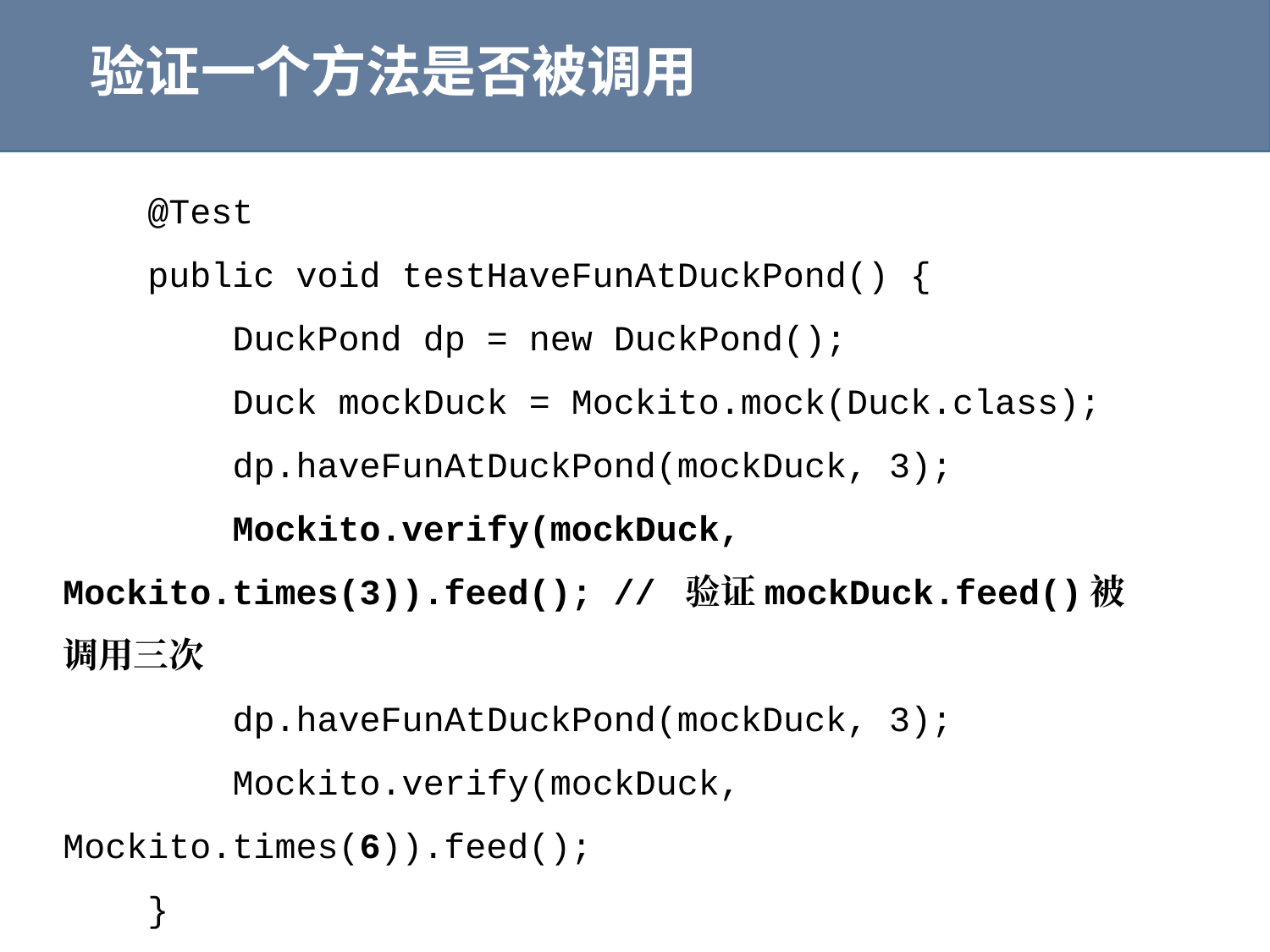

# 验证一个方法是否被调用
    @Test
    public void testHaveFunAtDuckPond() {
        DuckPond dp = new DuckPond();
        Duck mockDuck = Mockito.mock(Duck.class);
        dp.haveFunAtDuckPond(mockDuck, 3);
        Mockito.verify(mockDuck, Mockito.times(3)).feed(); // 验证mockDuck.feed()被调用三次
        dp.haveFunAtDuckPond(mockDuck, 3);
        Mockito.verify(mockDuck, Mockito.times(6)).feed();
    }